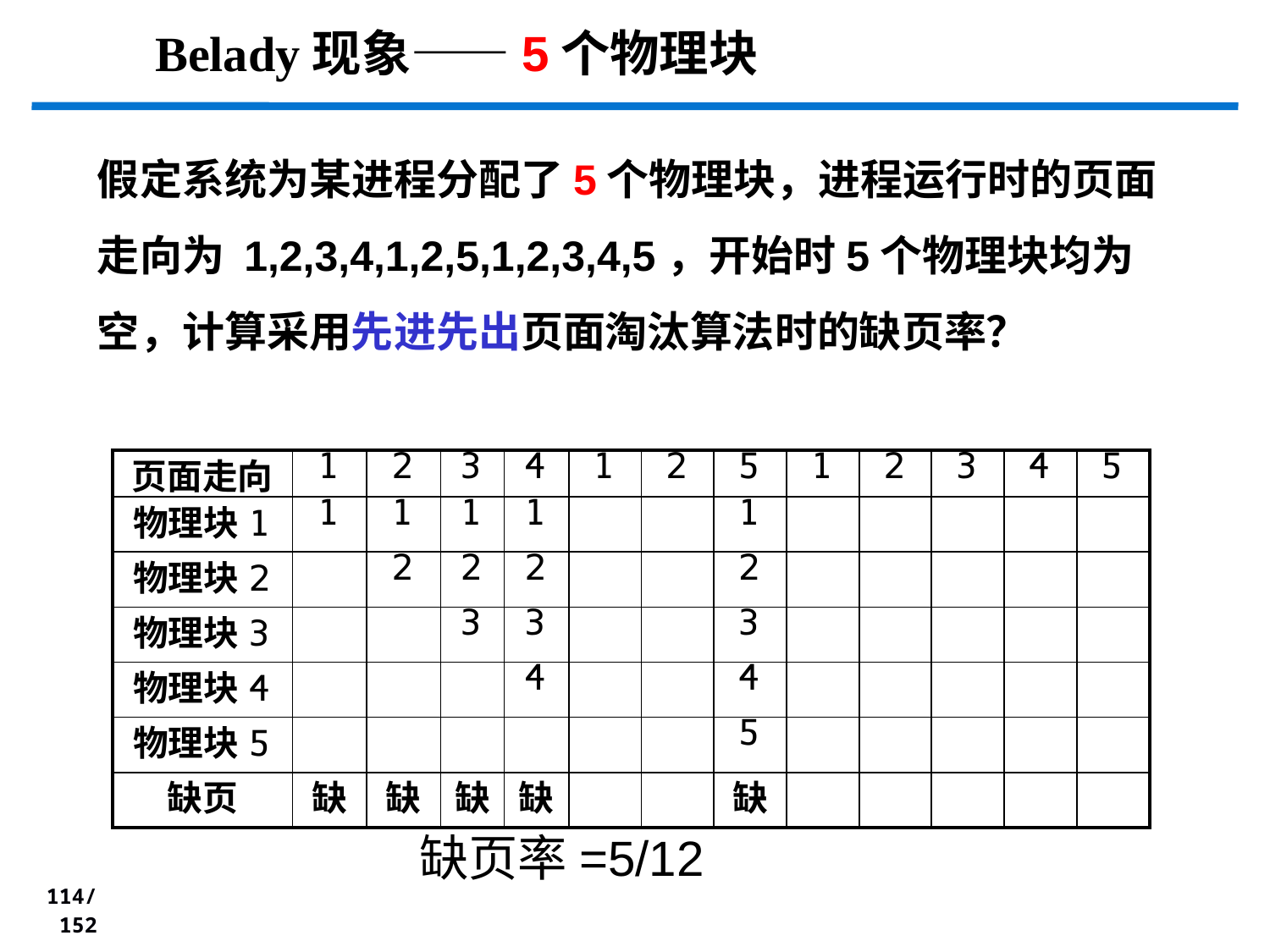

Belady现象——5个物理块
假定系统为某进程分配了5个物理块，进程运行时的页面走向为 1,2,3,4,1,2,5,1,2,3,4,5，开始时5个物理块均为空，计算采用先进先出页面淘汰算法时的缺页率？
| 页面走向 | 1 | 2 | 3 | 4 | 1 | 2 | 5 | 1 | 2 | 3 | 4 | 5 |
| --- | --- | --- | --- | --- | --- | --- | --- | --- | --- | --- | --- | --- |
| 物理块1 | 1 | 1 | 1 | 1 |  |  | 1 |  |  |  |  |  |
| 物理块2 |  | 2 | 2 | 2 |  |  | 2 |  |  |  |  |  |
| 物理块3 |  |  | 3 | 3 |  |  | 3 |  |  |  |  |  |
| 物理块4 |  |  |  | 4 |  |  | 4 |  |  |  |  |  |
| 物理块5 |  |  |  |  |  |  | 5 |  |  |  |  |  |
| 缺页 | 缺 | 缺 | 缺 | 缺 |  |  | 缺 |  |  |  |  |  |
缺页率=5/12